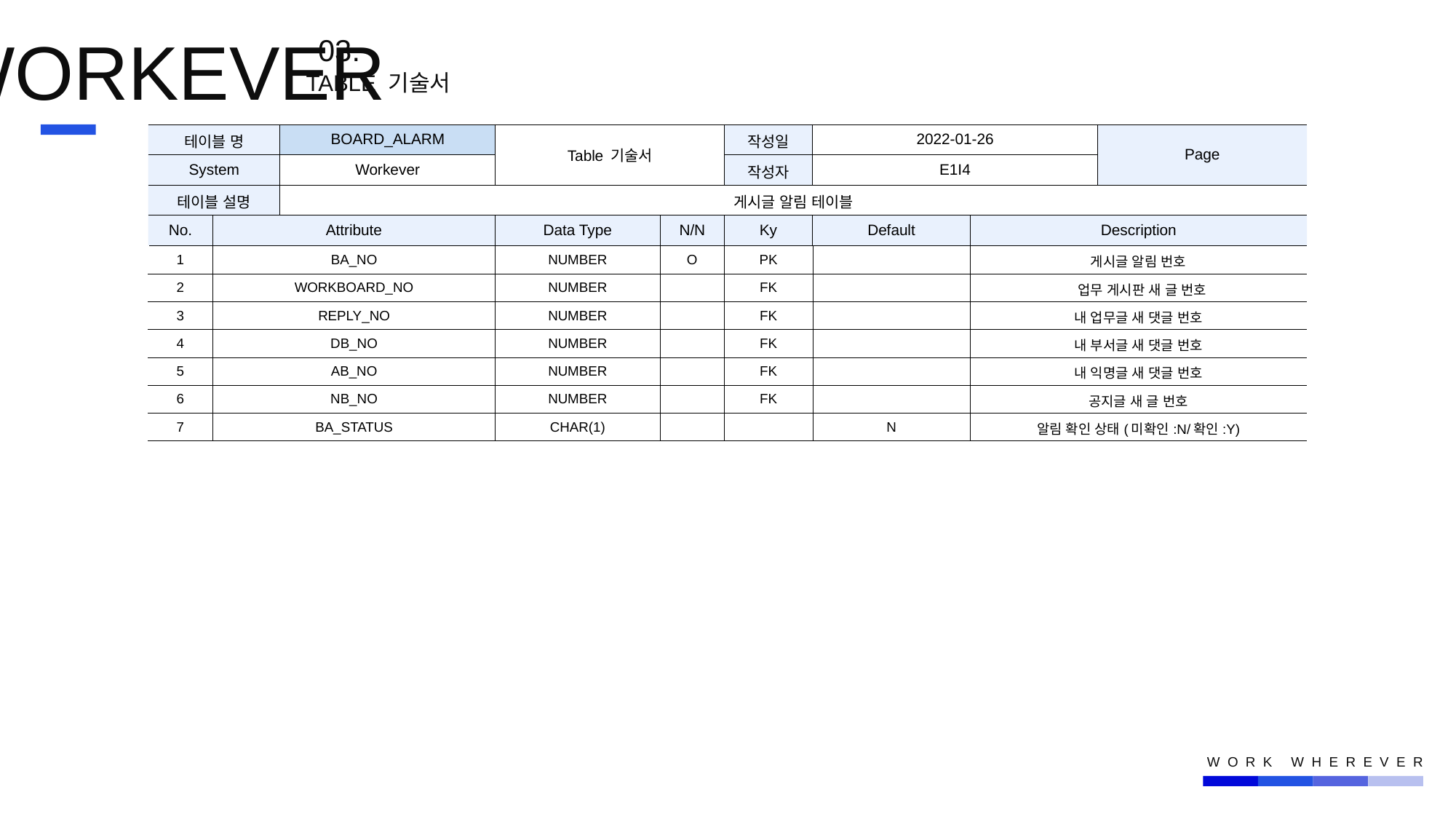

WORKEVER
03.
TABLE 기술서

| 테이블 명 |  | BOARD\_ALARM | Table 기술서 |  | 작성일 | 2022-01-26 |  | Page |
| --- | --- | --- | --- | --- | --- | --- | --- | --- |
| System |  | Workever |  |  | 작성자 | E1I4 |  |  |
| 테이블 설명 |  | 게시글 알림 테이블 |  |  |  |  |  |  |
| No. | Attribute | Atribute | Data Type | N/N | Ky | Default | Description | Description |
| 1 | BA\_NO | 정의1 | NUMBER | O | PK |  | 게시글 알림 번호 | OOO |
| 2 | WORKBOARD\_NO |  | NUMBER |  | FK |  | 업무 게시판 새 글 번호 |  |
| 3 | REPLY\_NO |  | NUMBER |  | FK |  | 내 업무글 새 댓글 번호 |  |
| 4 | DB\_NO |  | NUMBER |  | FK |  | 내 부서글 새 댓글 번호 |  |
| 5 | AB\_NO |  | NUMBER |  | FK |  | 내 익명글 새 댓글 번호 |  |
| 6 | NB\_NO |  | NUMBER |  | FK |  | 공지글 새 글 번호 |  |
| 7 | BA\_STATUS |  | CHAR(1) |  |  | N | 알림 확인 상태(미확인:N/확인:Y) |  |
WORK WHEREVER